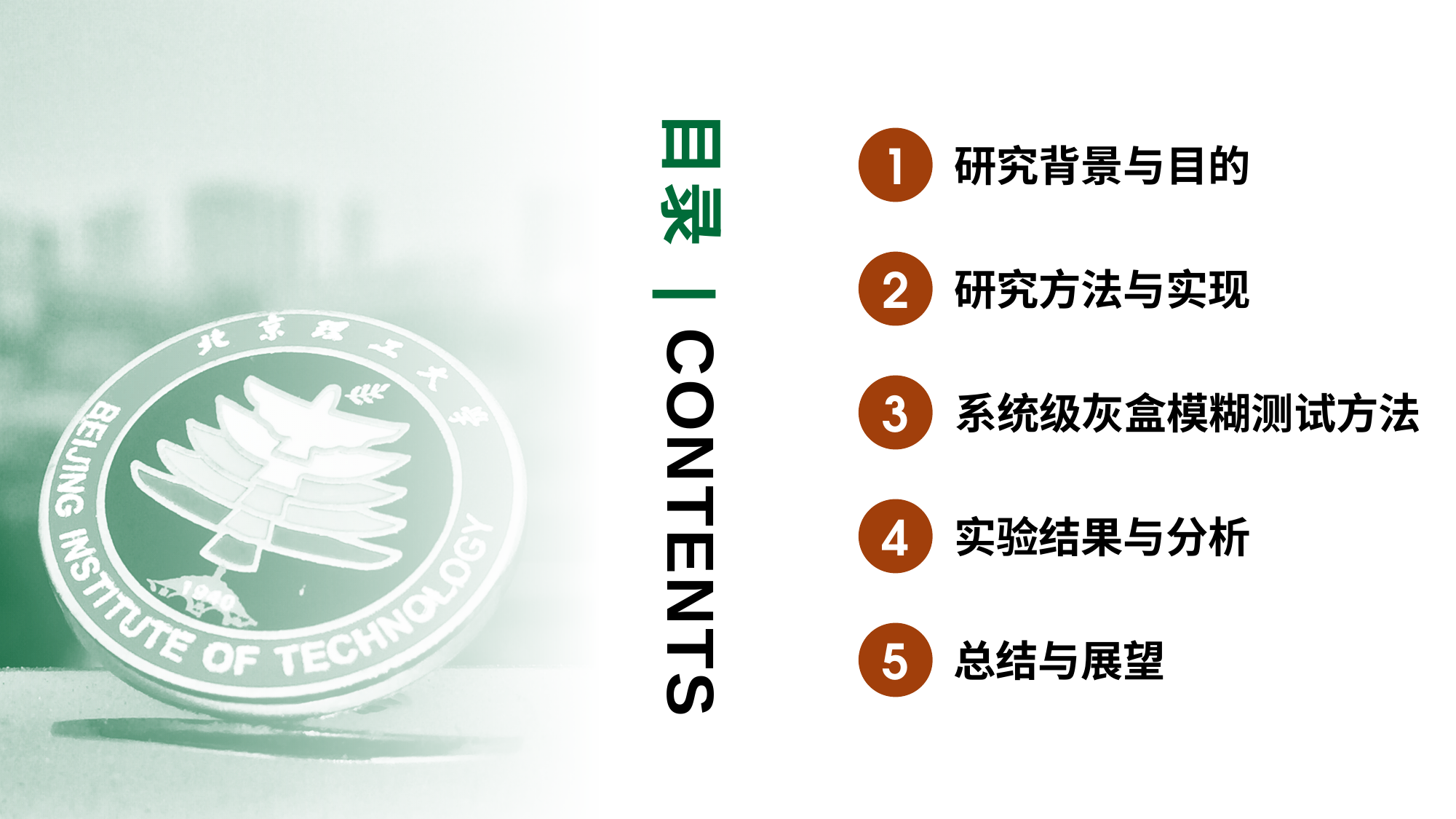

目录 | CONTENTS
1
研究背景与目的
2
研究方法与实现
3
系统级灰盒模糊测试方法
4
实验结果与分析
5
总结与展望